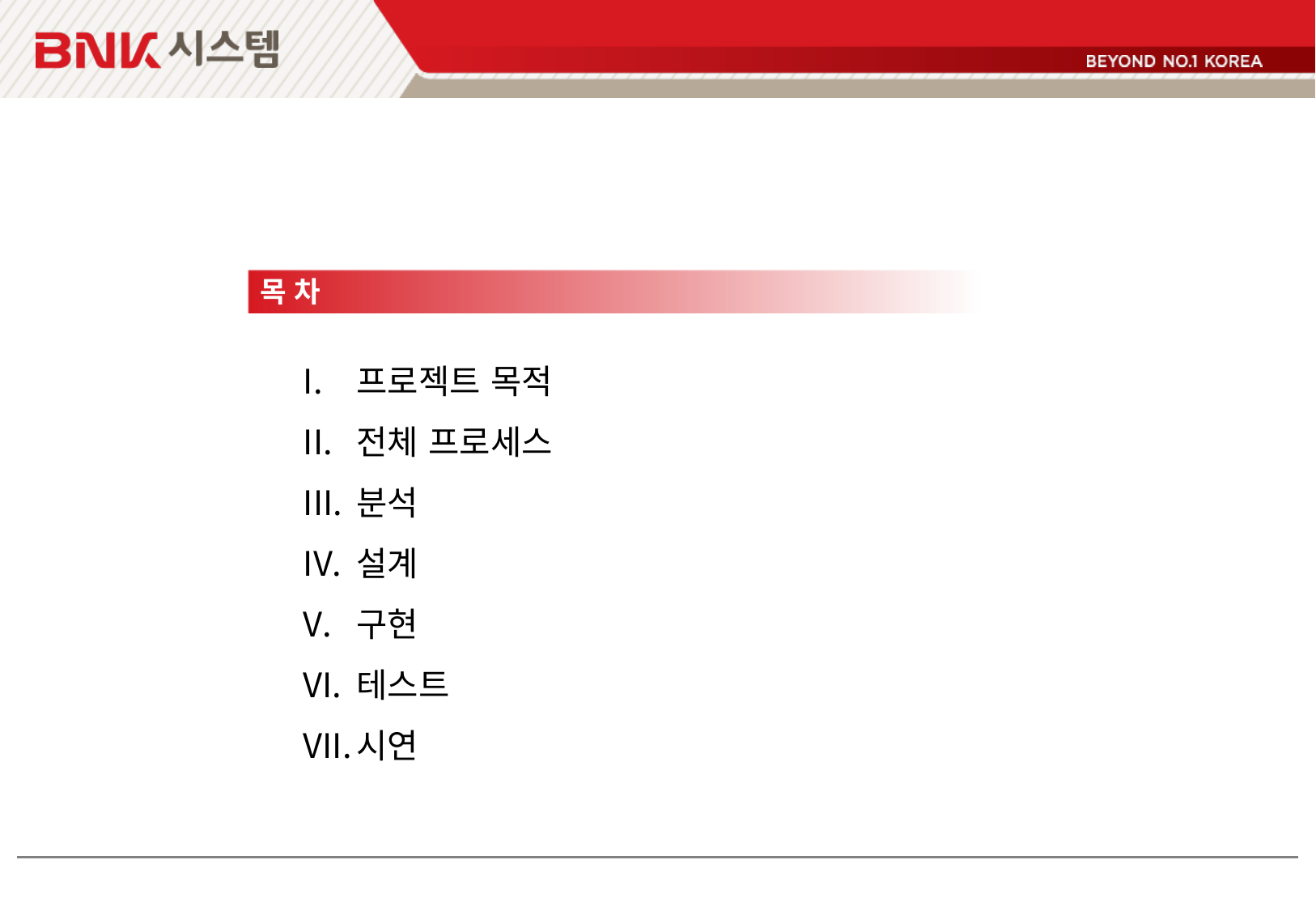

목 차
프로젝트 목적
전체 프로세스
분석
설계
구현
테스트
시연